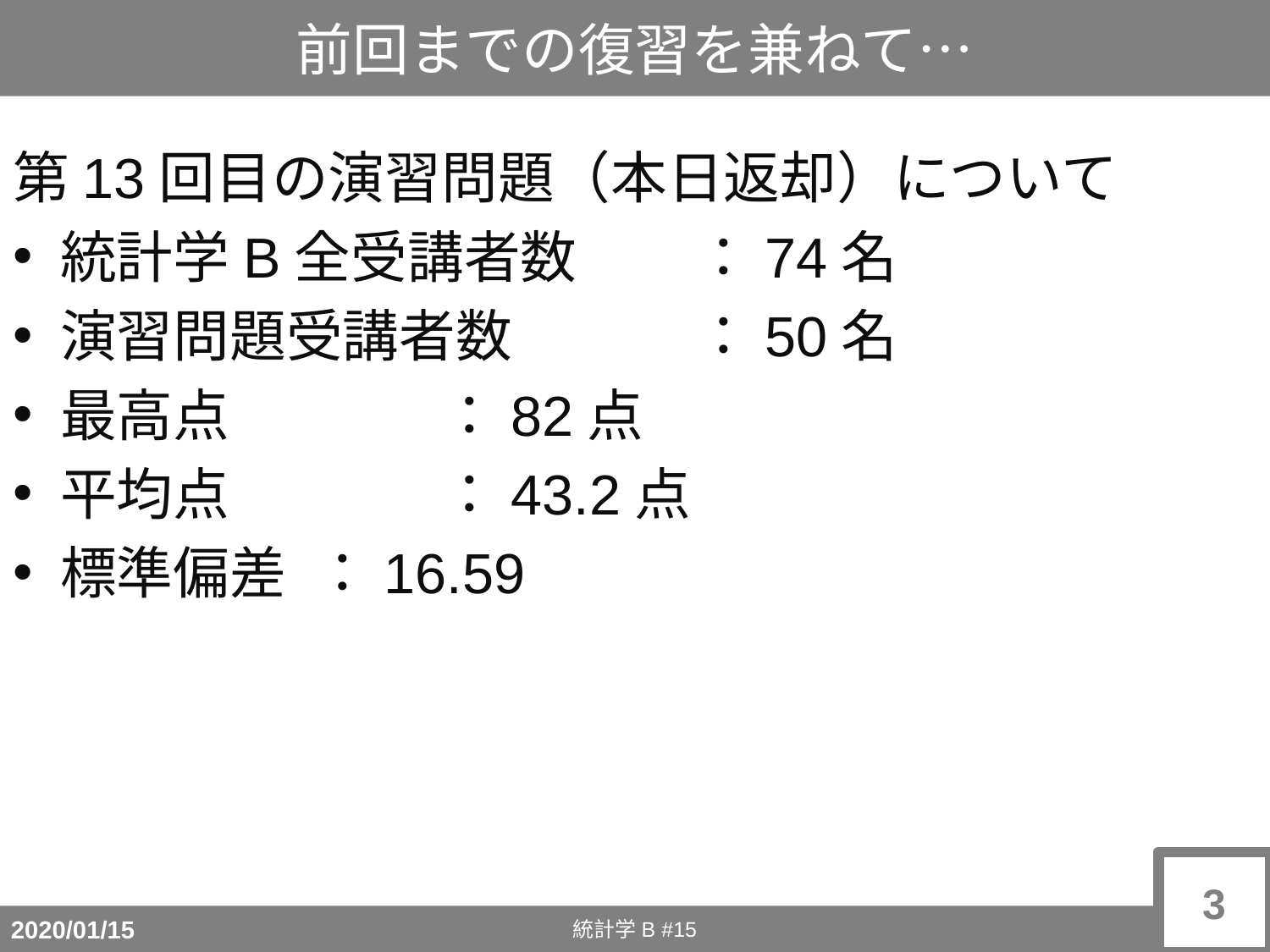

# 前回までの復習を兼ねて…
第13回目の演習問題（本日返却）について
統計学B全受講者数	：74名
演習問題受講者数		：50名
最高点		：82点
平均点		：43.2点
標準偏差	：16.59
3
統計学B #15
2020/01/15